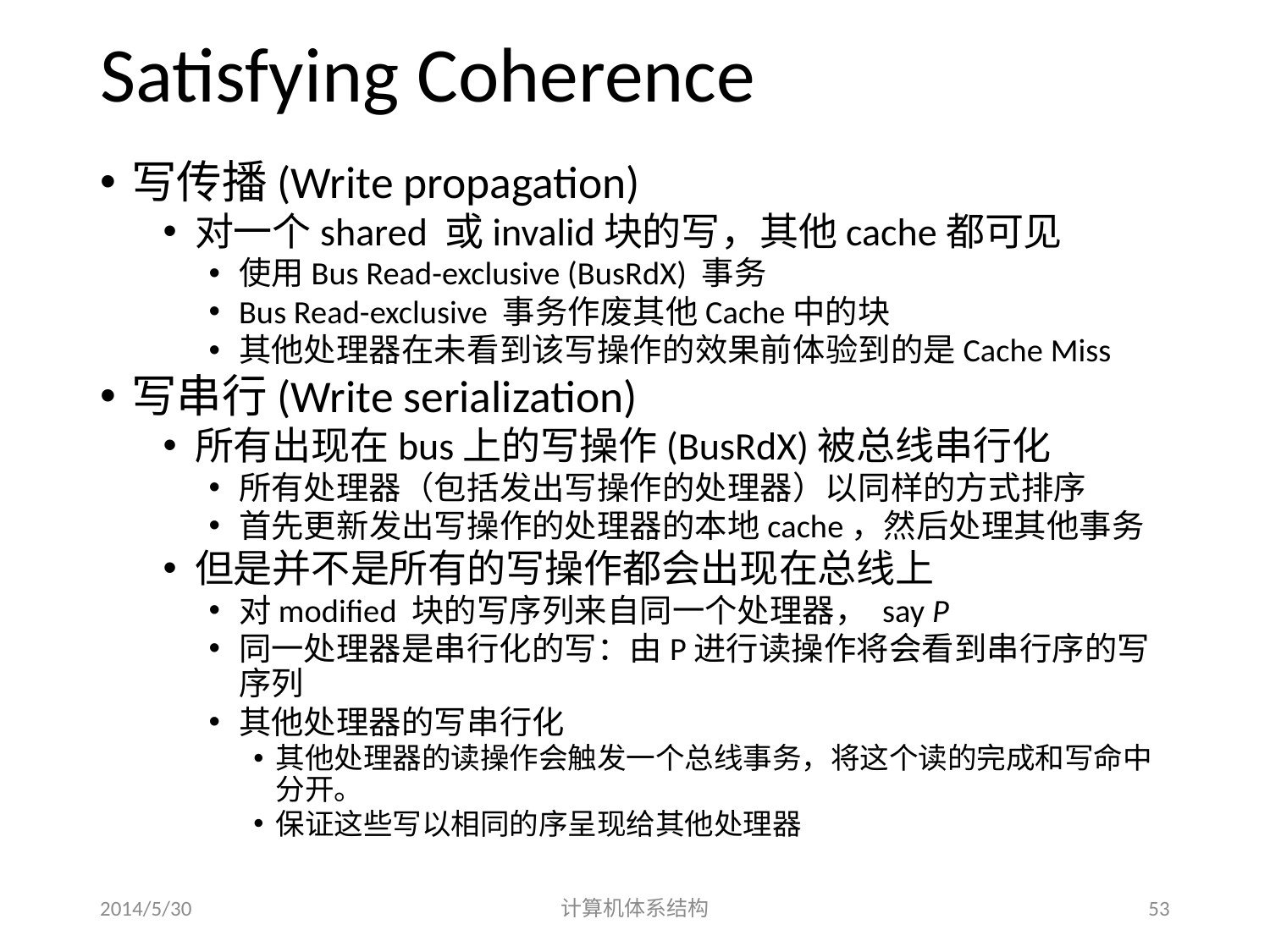

# Satisfying Coherence
写传播(Write propagation)
对一个shared 或invalid块的写，其他cache都可见
使用Bus Read-exclusive (BusRdX) 事务
Bus Read-exclusive 事务作废其他Cache中的块
其他处理器在未看到该写操作的效果前体验到的是Cache Miss
写串行(Write serialization)
所有出现在bus上的写操作(BusRdX)被总线串行化
所有处理器（包括发出写操作的处理器）以同样的方式排序
首先更新发出写操作的处理器的本地cache，然后处理其他事务
但是并不是所有的写操作都会出现在总线上
对modified 块的写序列来自同一个处理器， say P
同一处理器是串行化的写：由P进行读操作将会看到串行序的写序列
其他处理器的写串行化
其他处理器的读操作会触发一个总线事务，将这个读的完成和写命中分开。
保证这些写以相同的序呈现给其他处理器
2014/5/30
计算机体系结构
53